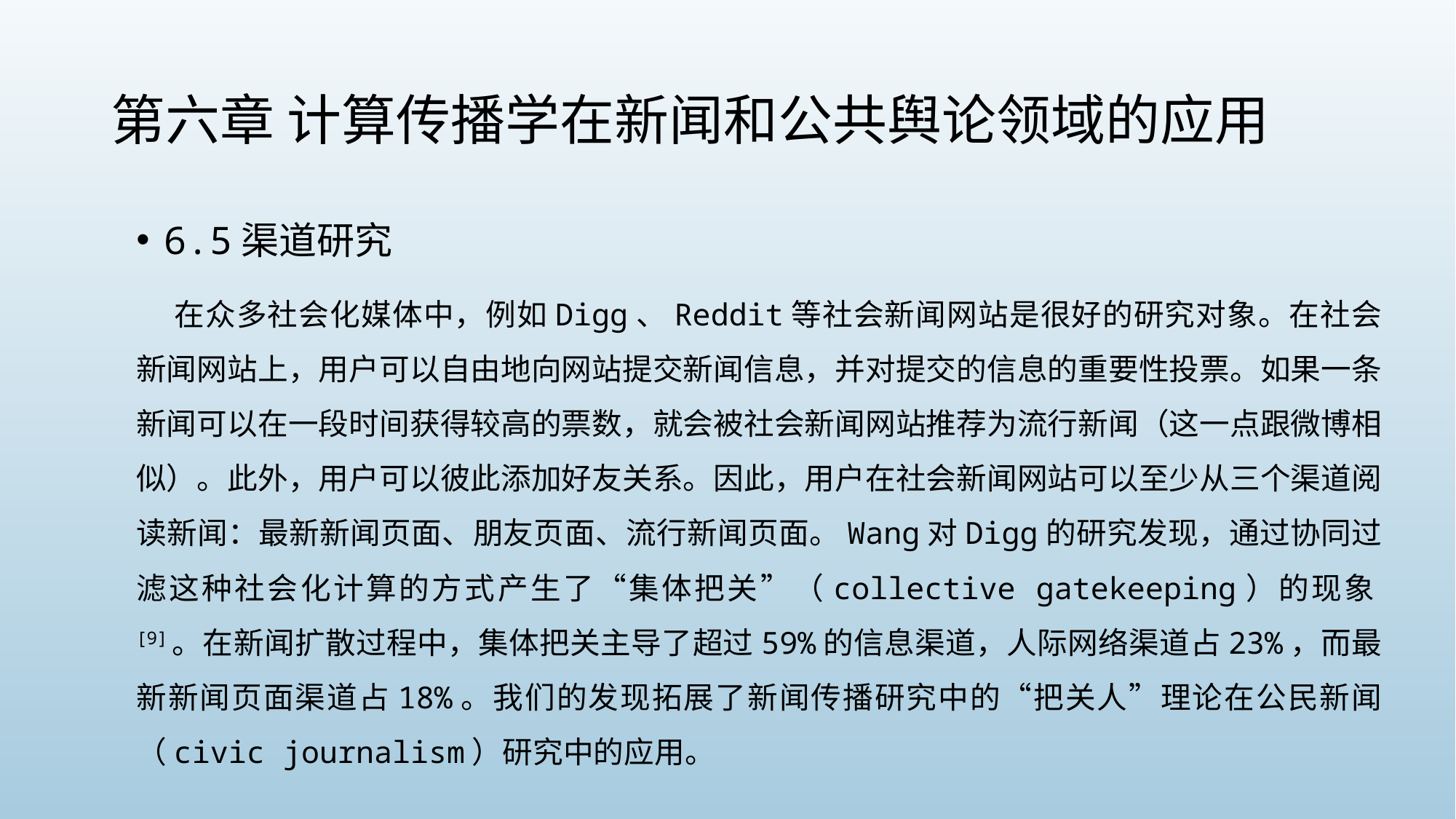

# 第六章 计算传播学在新闻和公共舆论领域的应用
6.5渠道研究
    在众多社会化媒体中，例如Digg、Reddit等社会新闻网站是很好的研究对象。在社会新闻网站上，用户可以自由地向网站提交新闻信息，并对提交的信息的重要性投票。如果一条新闻可以在一段时间获得较高的票数，就会被社会新闻网站推荐为流行新闻（这一点跟微博相似）。此外，用户可以彼此添加好友关系。因此，用户在社会新闻网站可以至少从三个渠道阅读新闻：最新新闻页面、朋友页面、流行新闻页面。Wang对Digg的研究发现，通过协同过滤这种社会化计算的方式产生了“集体把关”（collective gatekeeping）的现象[9]。在新闻扩散过程中，集体把关主导了超过59%的信息渠道，人际网络渠道占23%，而最新新闻页面渠道占18%。我们的发现拓展了新闻传播研究中的“把关人”理论在公民新闻（civic journalism）研究中的应用。